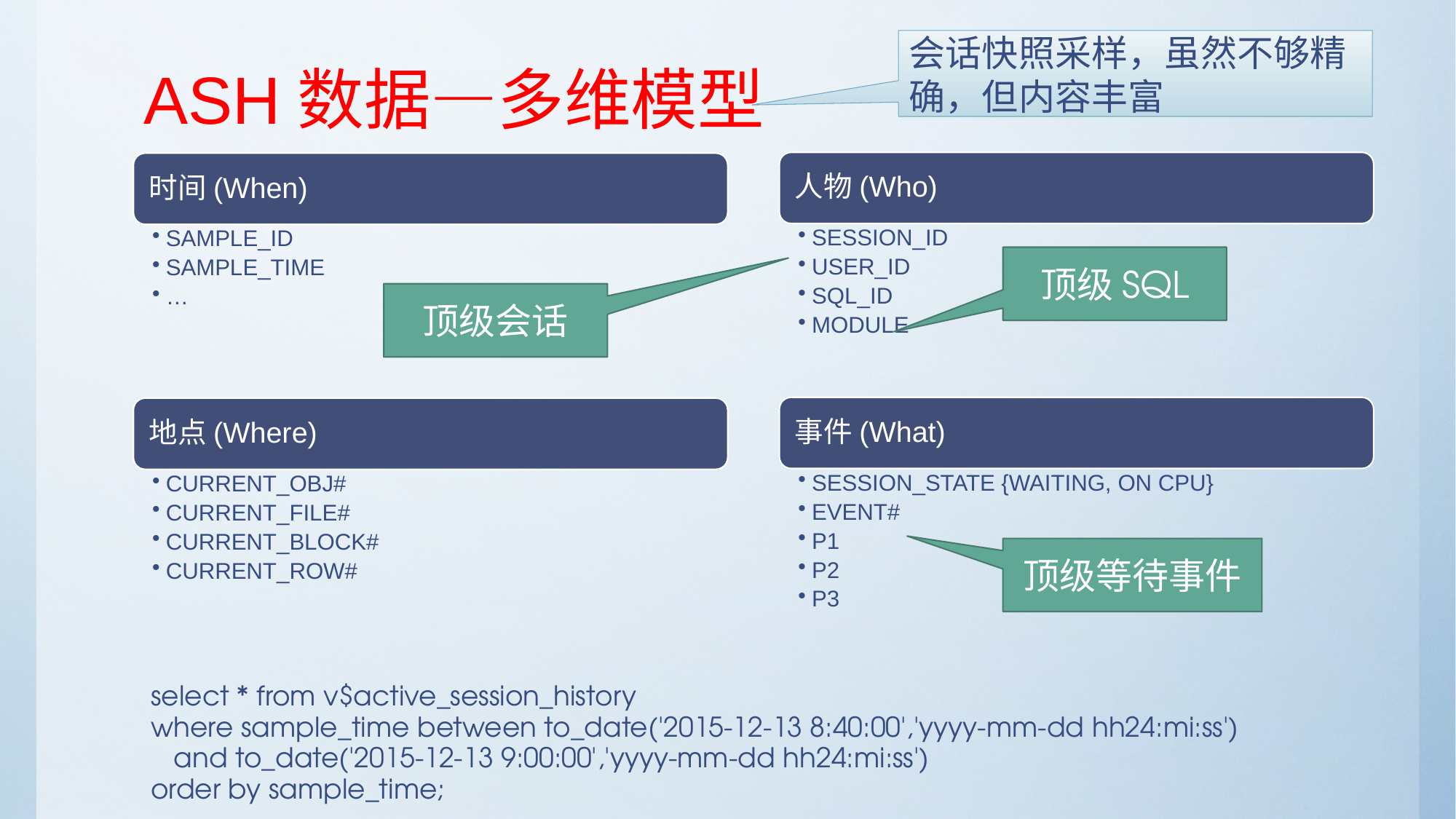

# ASH数据—多维模型
会话快照采样，虽然不够精确，但内容丰富
人物(Who)
SESSION_ID
USER_ID
SQL_ID
MODULE
事件(What)
SESSION_STATE {WAITING, ON CPU}
EVENT#
P1
P2
P3
时间(When)
SAMPLE_ID
SAMPLE_TIME
…

地点(Where)
CURRENT_OBJ#
CURRENT_FILE#
CURRENT_BLOCK#
CURRENT_ROW#

顶级SQL
顶级会话
顶级等待事件
select * from v$active_session_history
where sample_time between to_date('2015-12-13 8:40:00','yyyy-mm-dd hh24:mi:ss')
   and to_date('2015-12-13 9:00:00','yyyy-mm-dd hh24:mi:ss')
order by sample_time;